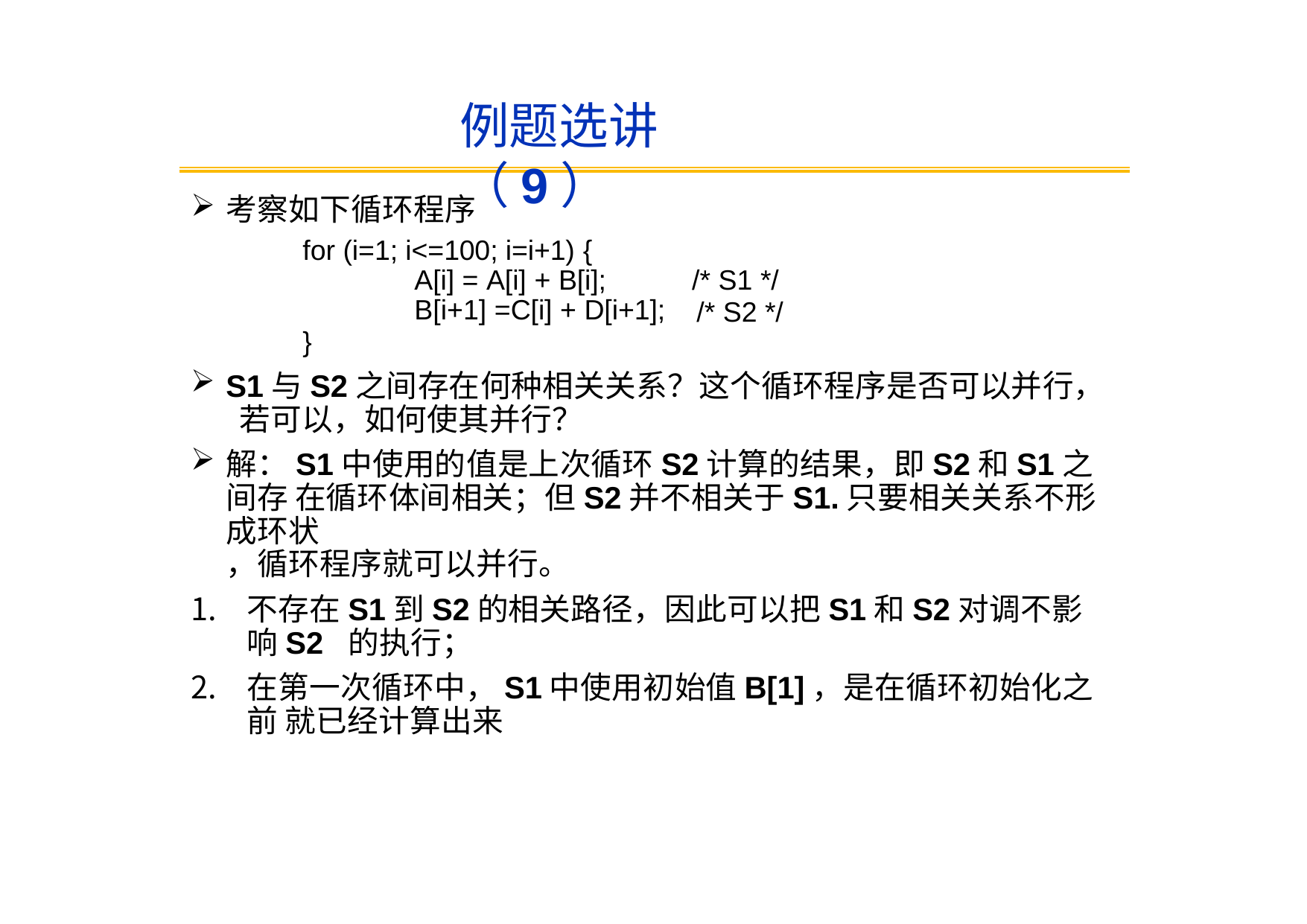

# 例题选讲（9）
考察如下循环程序
for (i=1; i<=100; i=i+1) {
A[i] = A[i] + B[i];
B[i+1] =C[i] + D[i+1];
}
/* S1 */
/* S2 */
S1与S2之间存在何种相关关系？这个循环程序是否可以并行，  若可以，如何使其并行？
解：S1中使用的值是上次循环S2计算的结果，即S2和S1之间存 在循环体间相关；但S2并不相关于S1.只要相关关系不形成环状
，循环程序就可以并行。
不存在S1到S2的相关路径，因此可以把S1和S2对调不影响S2  的执行；
在第一次循环中，S1中使用初始值B[1]，是在循环初始化之前 就已经计算出来